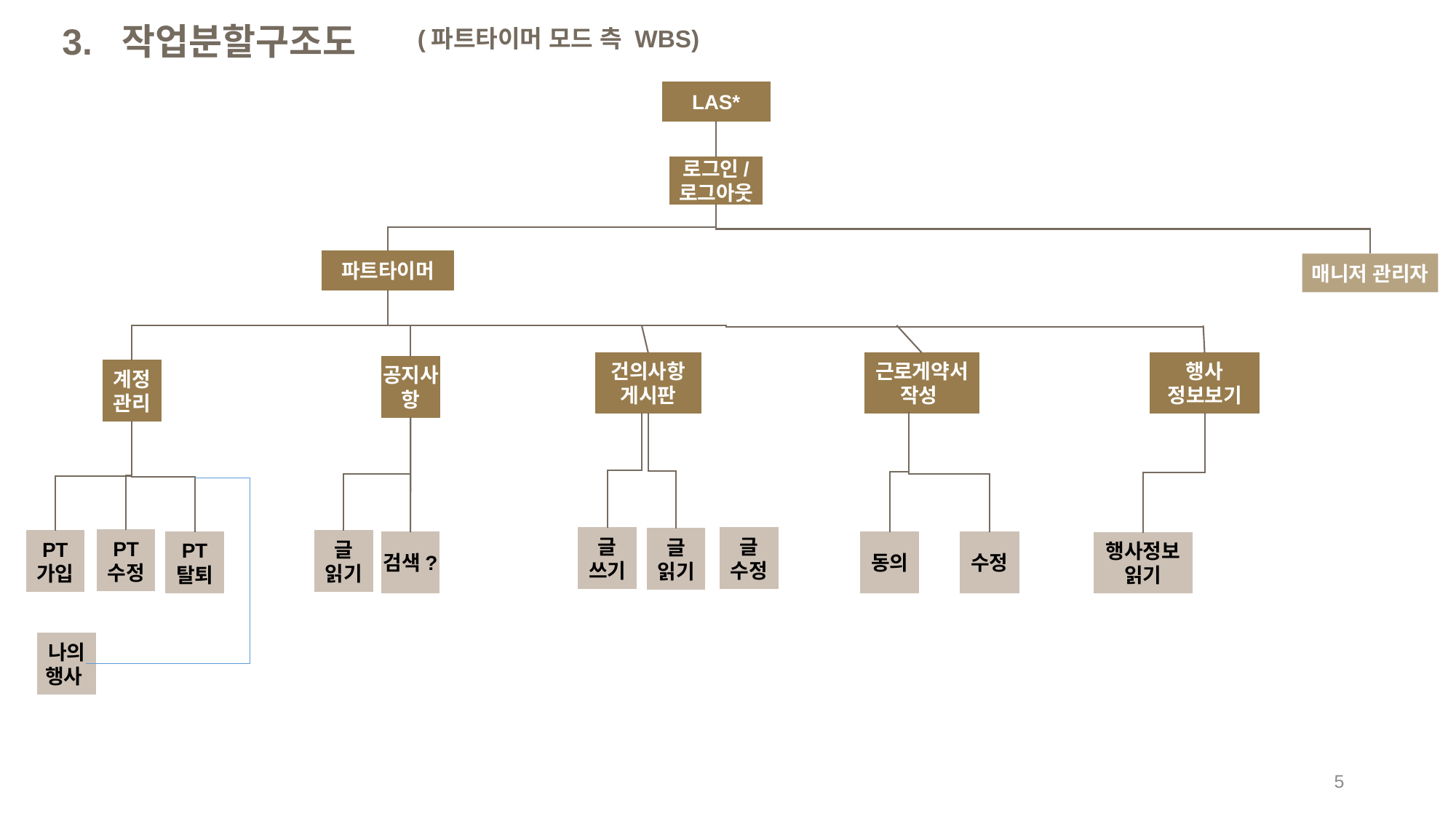

3.  작업분할구조도
(파트타이머 모드 측 WBS)
LAS*
로그인/
로그아웃
파트타이머
매니저 관리자
건의사항 게시판
근로게약서 작성
행사
정보보기
공지사항
계정 관리
글
쓰기
글
수정
글
읽기
PT
수정
PT
가입
글 읽기
PT
탈퇴
검색?
동의
수정
행사정보 읽기
나의 행사
5